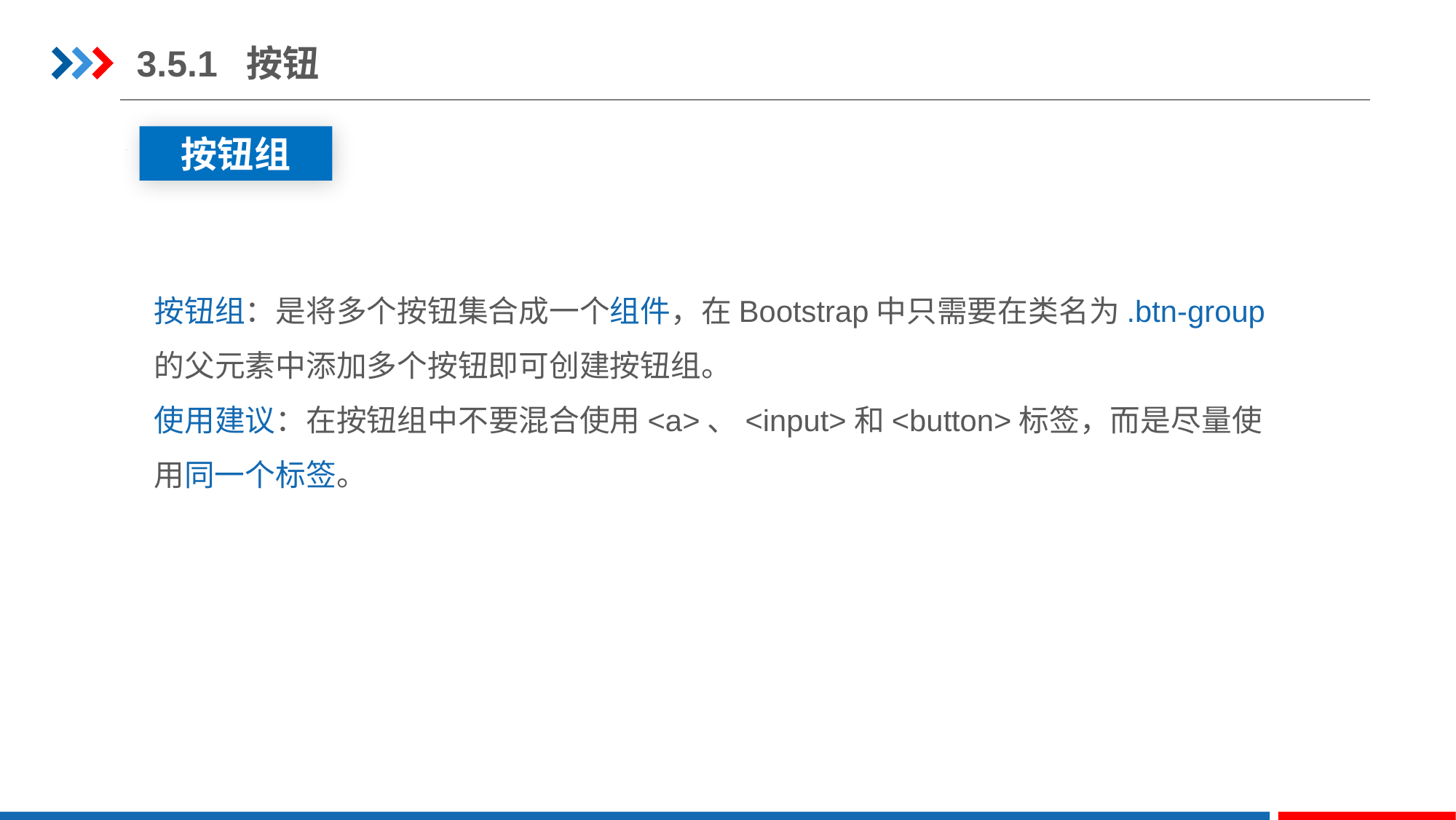

3.5.1  按钮
按钮组
STEP  04
按钮组：是将多个按钮集合成一个组件，在Bootstrap中只需要在类名为.btn-group的父元素中添加多个按钮即可创建按钮组。
使用建议：在按钮组中不要混合使用<a>、<input>和<button>标签，而是尽量使用同一个标签。